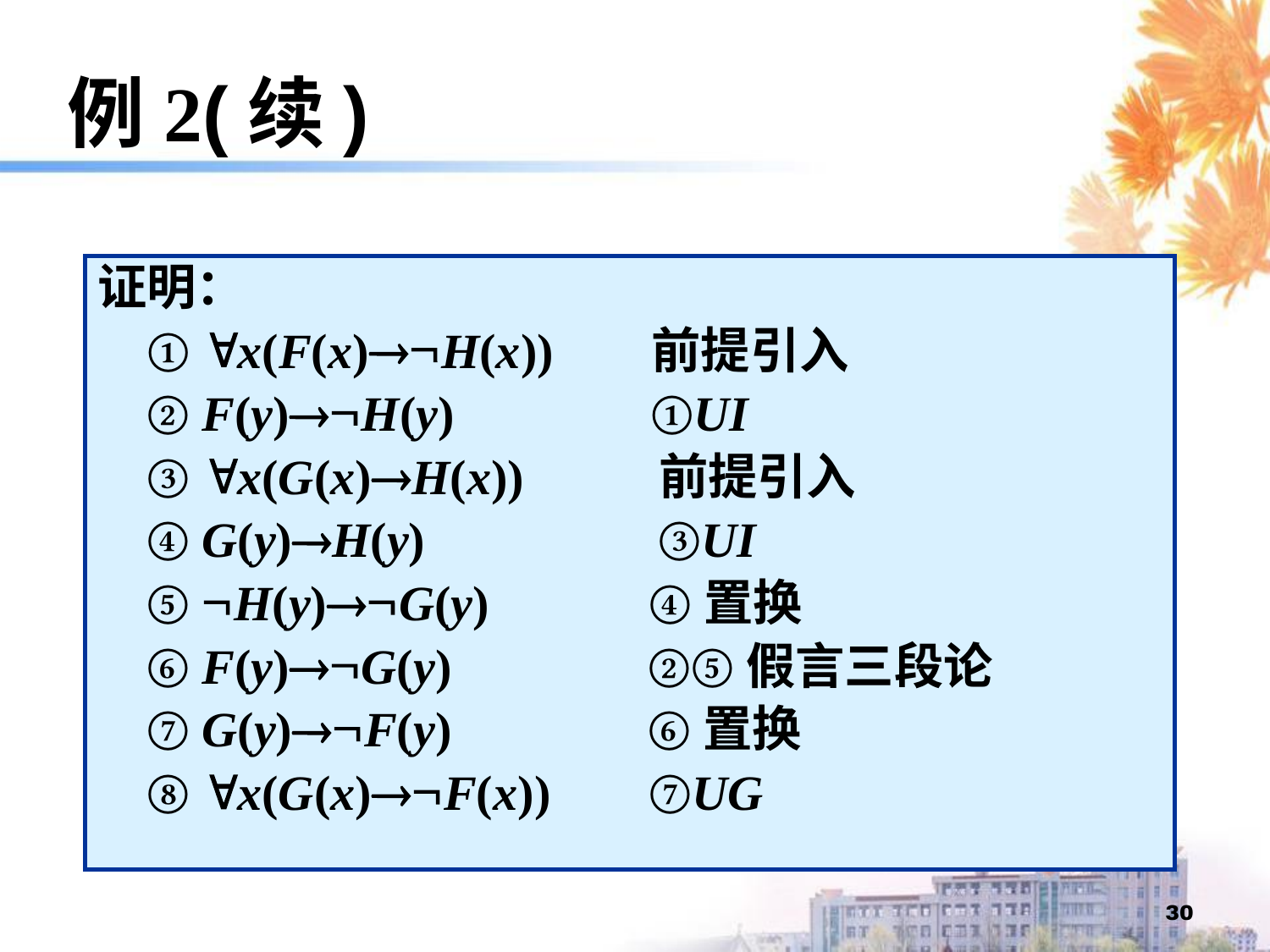

# 例2(续)
证明：
    ① ∀x(F(x)→¬H(x))       前提引入
    ② F(y)→¬H(y)                ①UI
    ③ ∀x(G(x)→H(x))          前提引入
    ④ G(y)→H(y)                   ③UI
    ⑤ ¬H(y)→¬G(y)             ④置换
    ⑥ F(y)→¬G(y)                ②⑤假言三段论
    ⑦ G(y)→¬F(y)                ⑥置换
    ⑧ ∀x(G(x)→¬F(x))        ⑦UG
30